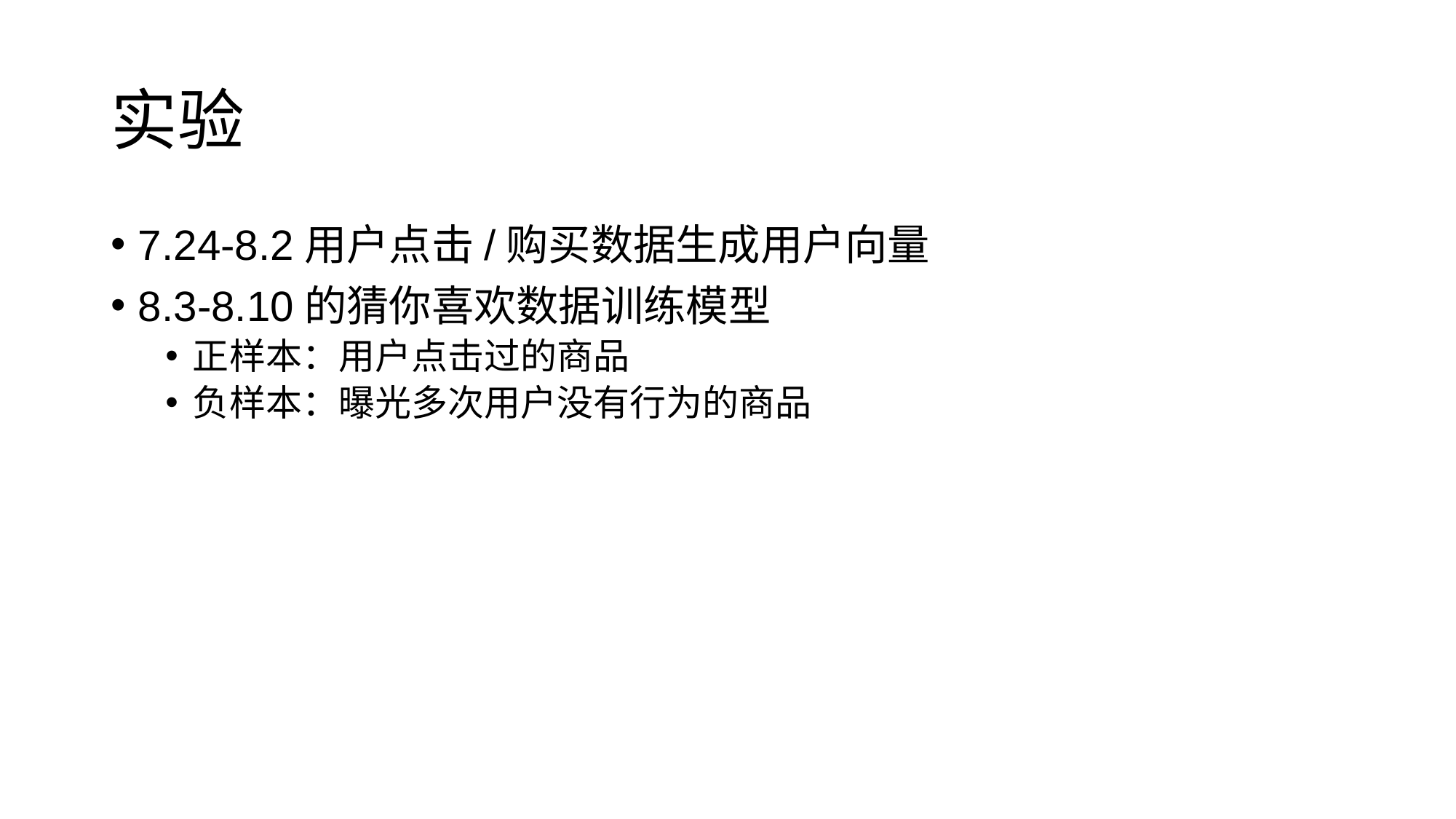

# 实验
7.24-8.2用户点击/购买数据生成用户向量
8.3-8.10的猜你喜欢数据训练模型
正样本：用户点击过的商品
负样本：曝光多次用户没有行为的商品